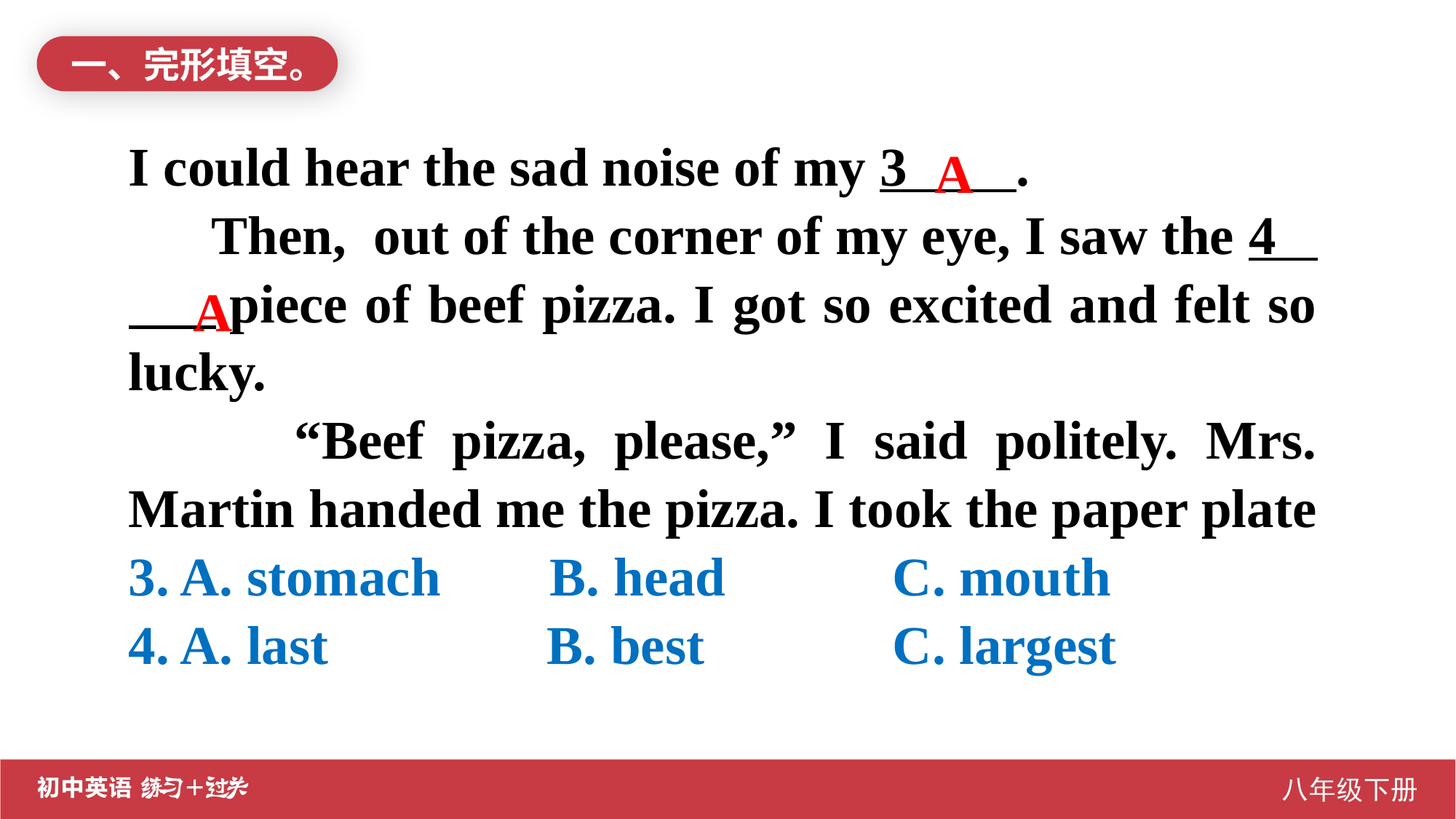

一、完形填空。
A
I could hear the sad noise of my 3        .
      Then,  out of the corner of my eye, I saw the 4         .piece of beef pizza. I got so excited and felt so lucky.
      “Beef pizza, please,” I said politely. Mrs. Martin handed me the pizza. I took the paper plate
3. A. stomach        B. head        	C. mouth
4. A. last                B. best          	C. largest
A